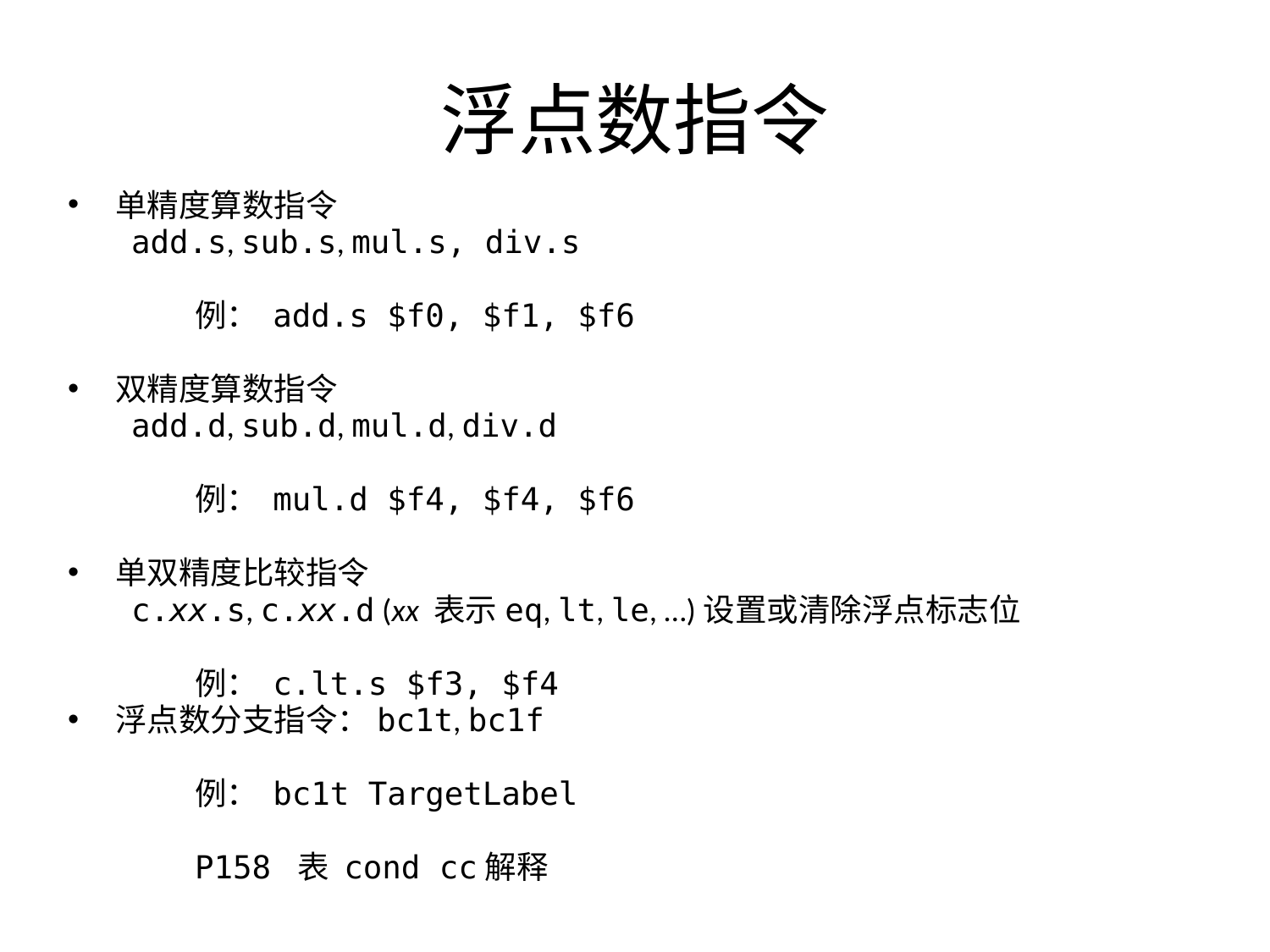

# 浮点数指令
单精度算数指令
add.s, sub.s, mul.s, div.s

例： add.s $f0, $f1, $f6

双精度算数指令
add.d, sub.d, mul.d, div.d

例： mul.d $f4, $f4, $f6

单双精度比较指令
c.xx.s, c.xx.d (xx 表示eq, lt, le, …)设置或清除浮点标志位

例： c.lt.s $f3, $f4
浮点数分支指令：bc1t, bc1f

例： bc1t TargetLabel

P158 表 cond cc解释